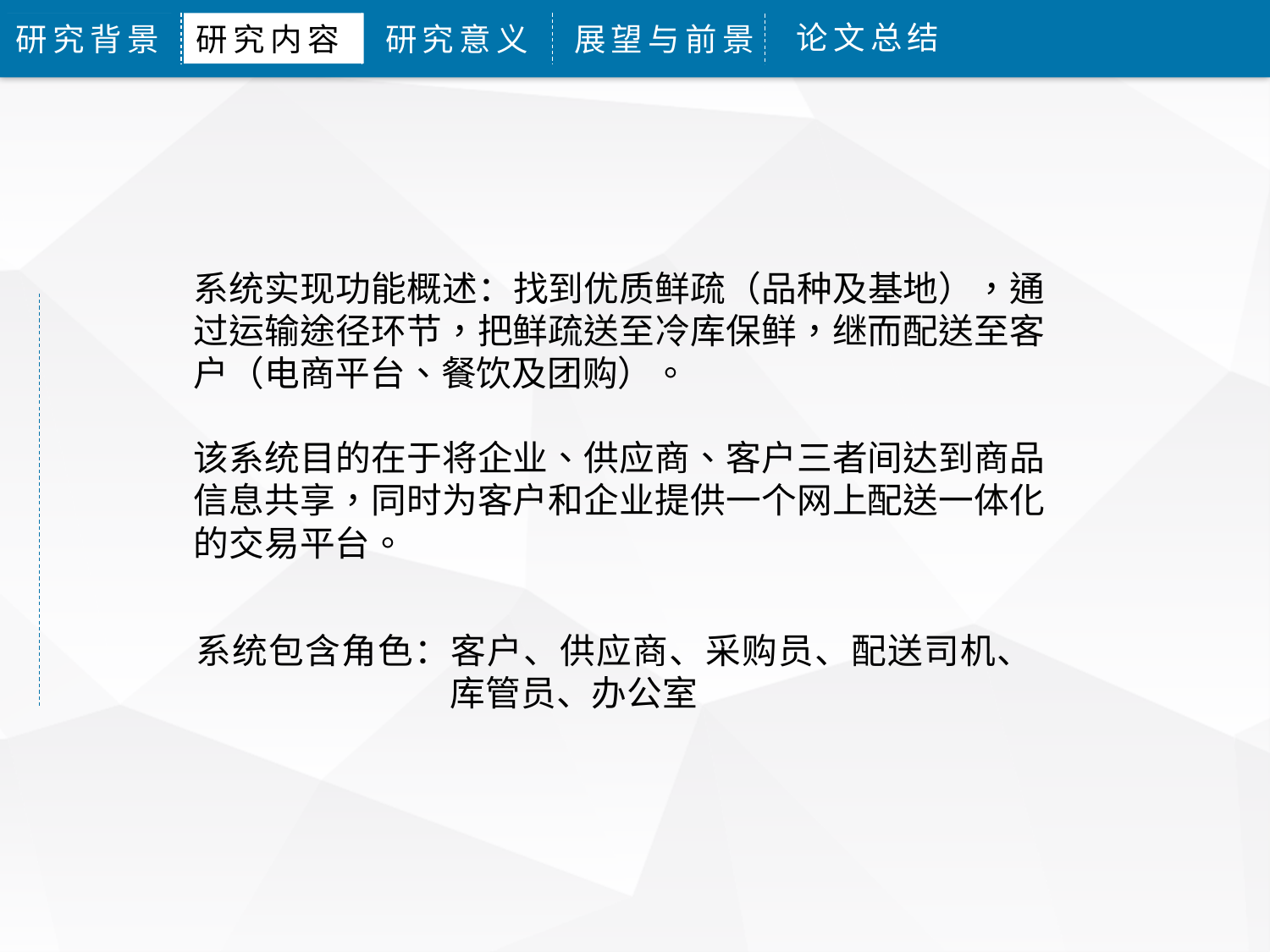

论文总结
研究背景
研究内容
研究意义
展望与前景

系统实现功能概述：找到优质鲜疏（品种及基地），通过运输途径环节，把鲜疏送至冷库保鲜，继而配送至客户（电商平台、餐饮及团购）。

该系统目的在于将企业、供应商、客户三者间达到商品信息共享，同时为客户和企业提供一个网上配送一体化的交易平台。
系统包含角色：客户、供应商、采购员、配送司机、		库管员、办公室